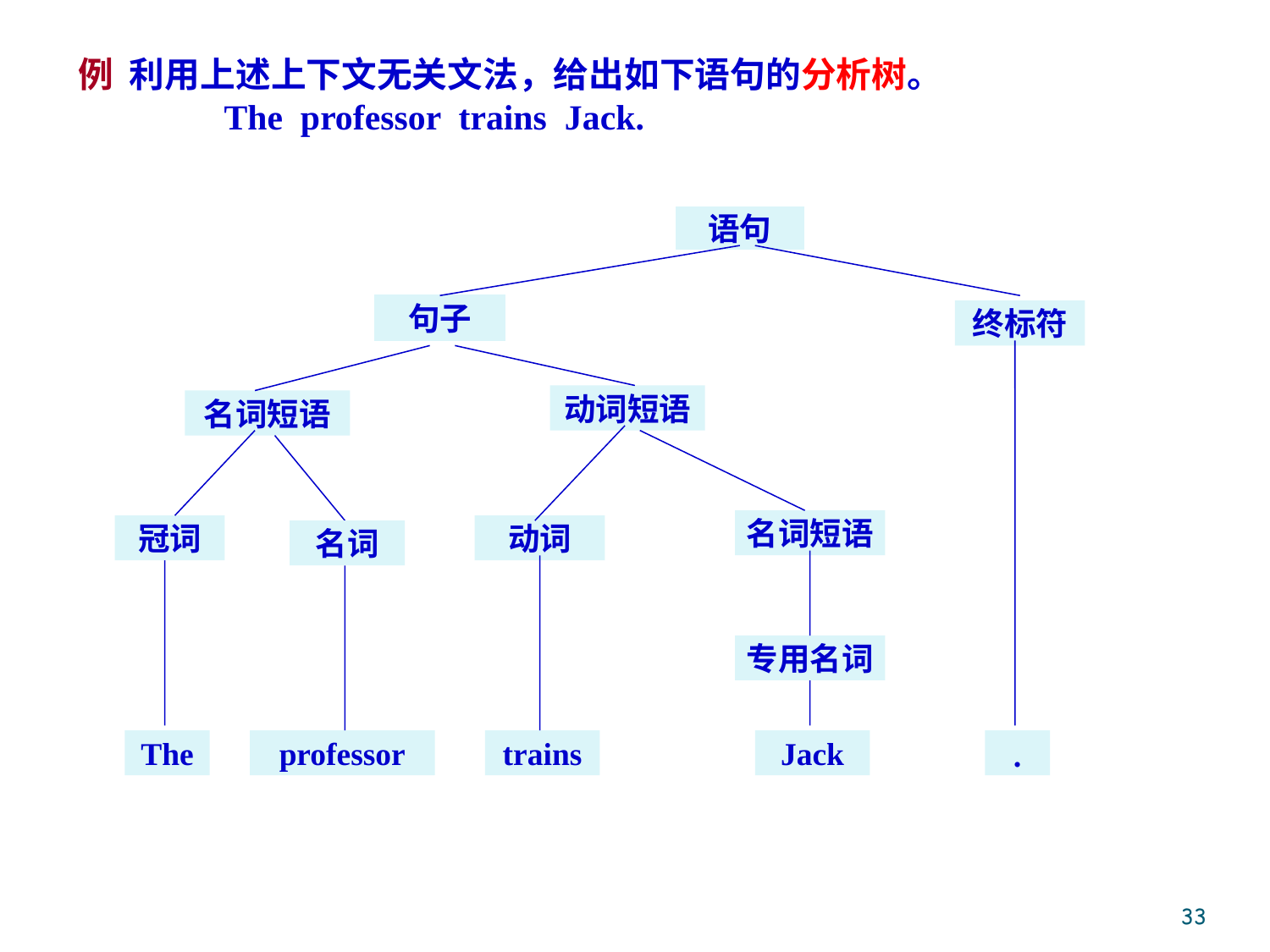

例  利用上述上下文无关文法，给出如下语句的分析树。
                     The  professor  trains  Jack.
语句

句子
终标符

动词短语
名词短语

名词短语
冠词
动词
名词

专用名词

The
professor
trains
Jack
.
33